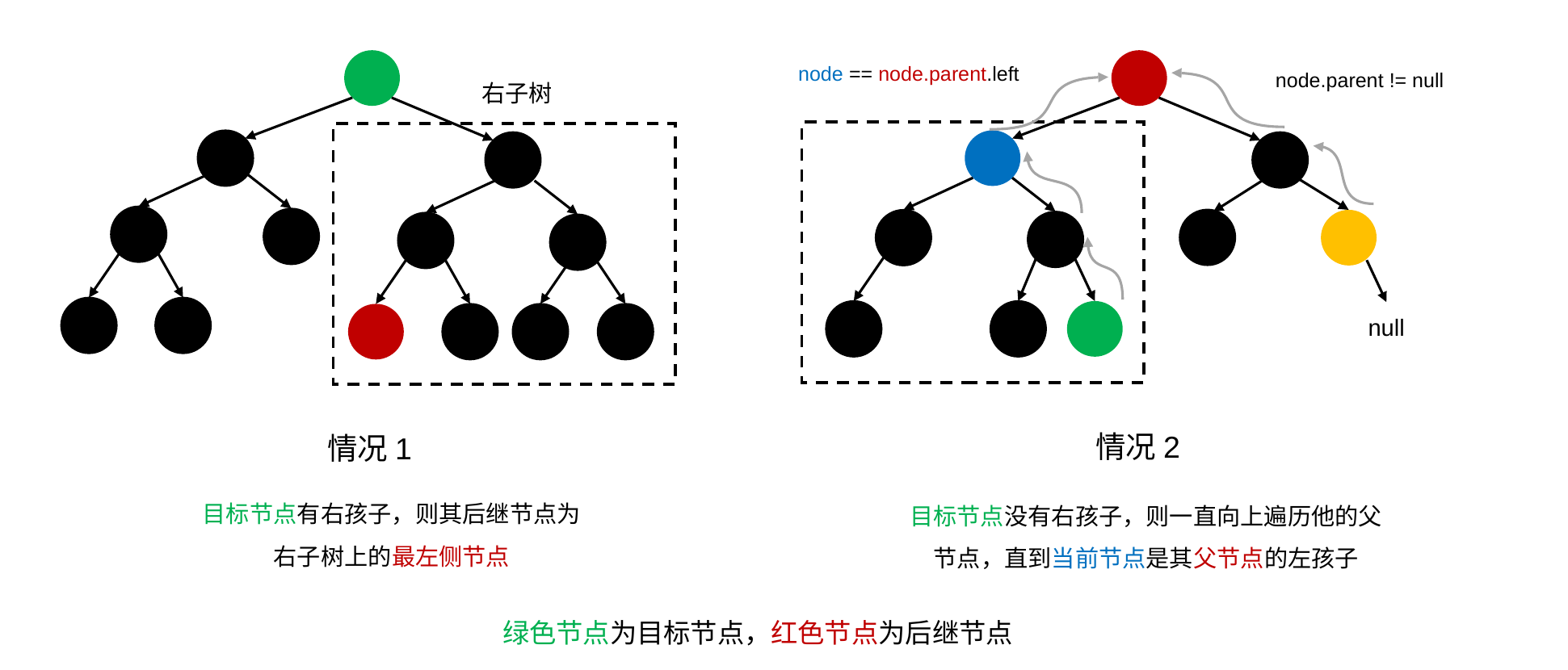

node == node.parent.left
node.parent != null

右子树

null

情况2
情况1
目标节点有右孩子，则其后继节点为右子树上的最左侧节点
目标节点没有右孩子，则一直向上遍历他的父节点，直到当前节点是其父节点的左孩子
绿色节点为目标节点，红色节点为后继节点